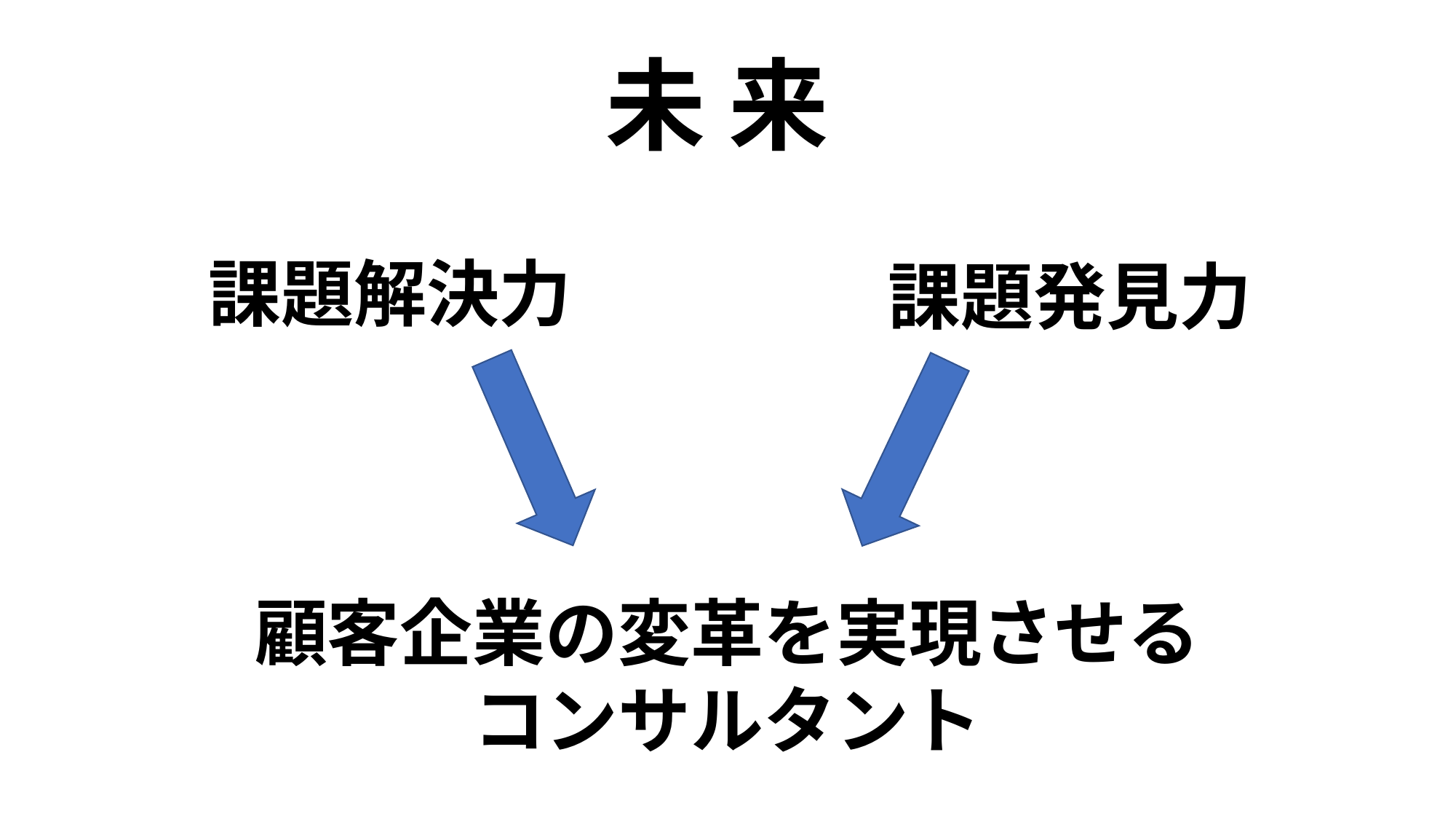

未 来
課題解決力
課題発見力

顧客企業の変革を実現させる
コンサルタント